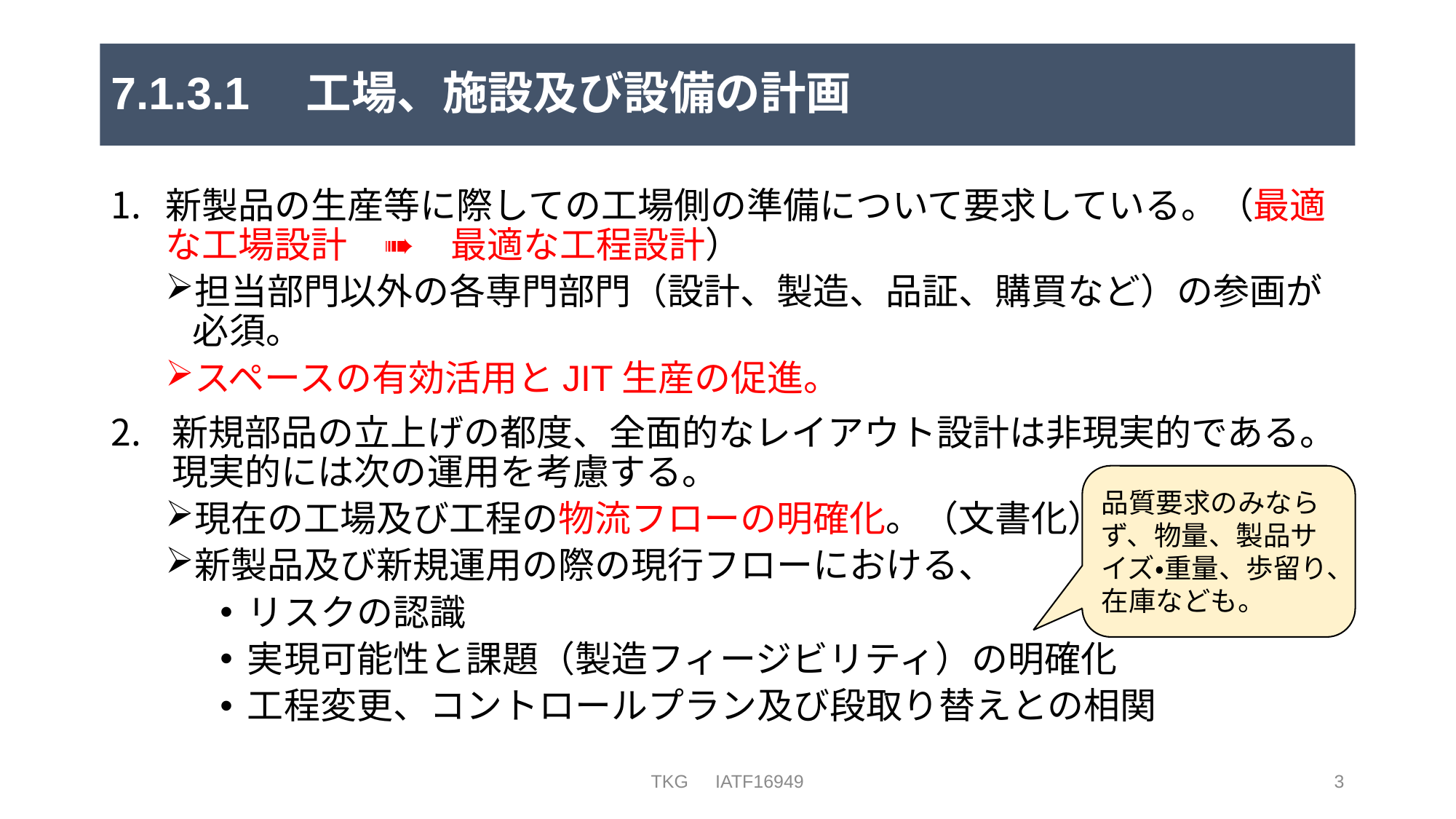

# 7.1.3.1　工場、施設及び設備の計画
新製品の生産等に際しての工場側の準備について要求している。（最適な工場設計　➠　最適な工程設計）
担当部門以外の各専門部門（設計、製造、品証、購買など）の参画が必須。
スペースの有効活用とJIT生産の促進。
新規部品の立上げの都度、全面的なレイアウト設計は非現実的である。現実的には次の運用を考慮する。
現在の工場及び工程の物流フローの明確化。（文書化）
新製品及び新規運用の際の現行フローにおける、
リスクの認識
実現可能性と課題（製造フィージビリティ）の明確化
工程変更、コントロールプラン及び段取り替えとの相関

品質要求のみならず、物量、製品サイズ・重量、歩留り、在庫なども。
TKG　IATF16949
3